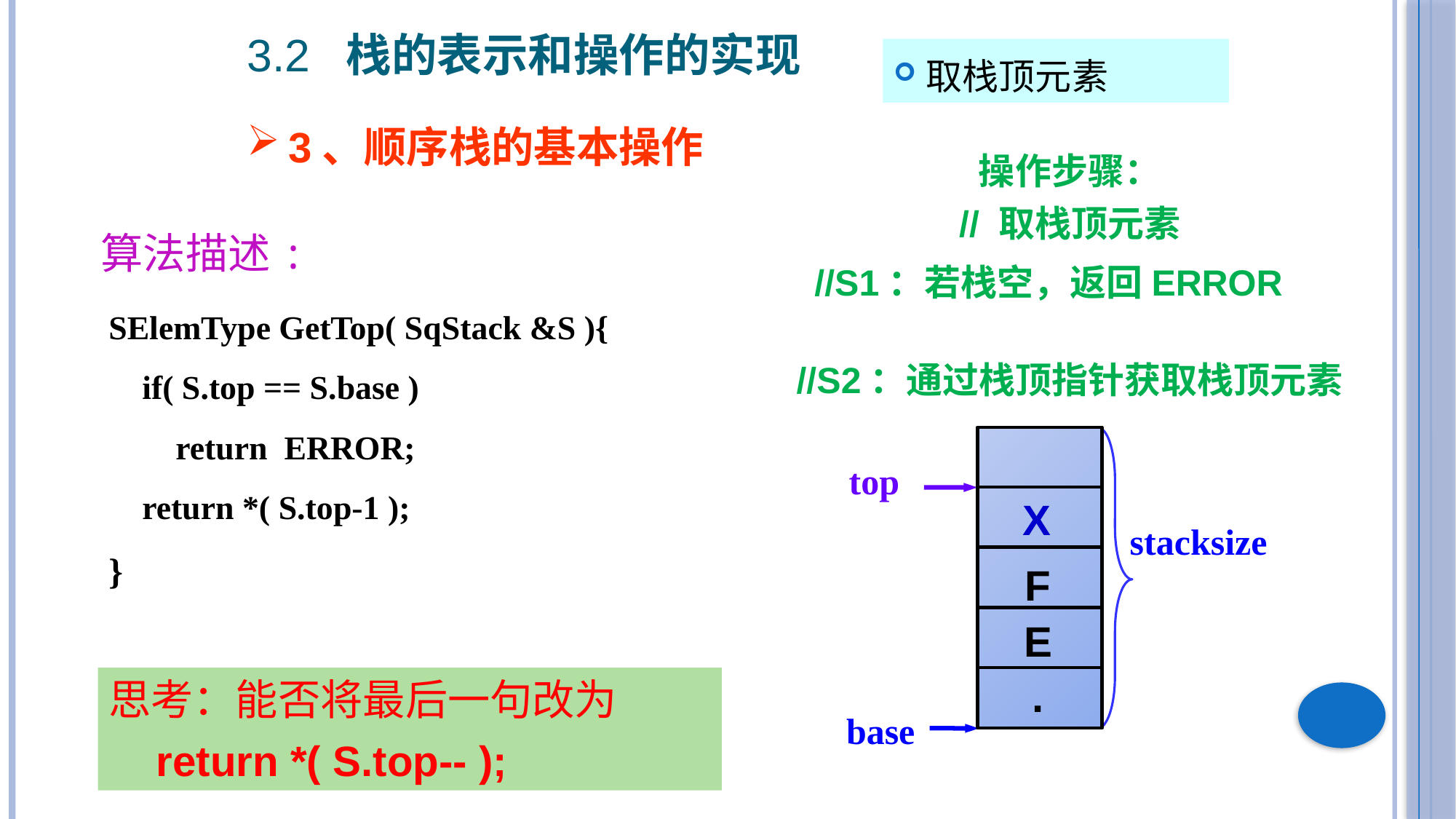

3.2  栈的表示和操作的实现
取栈顶元素
3、顺序栈的基本操作

操作步骤：
// 取栈顶元素
算法描述:
//S1：若栈空，返回ERROR
SElemType GetTop( SqStack &S ){
    if( S.top == S.base )
        return  ERROR;
    return *( S.top-1 );
}
//S2：通过栈顶指针获取栈顶元素

top

X
stacksize
F
E
.
思考：能否将最后一句改为
    return *( S.top-- );
base